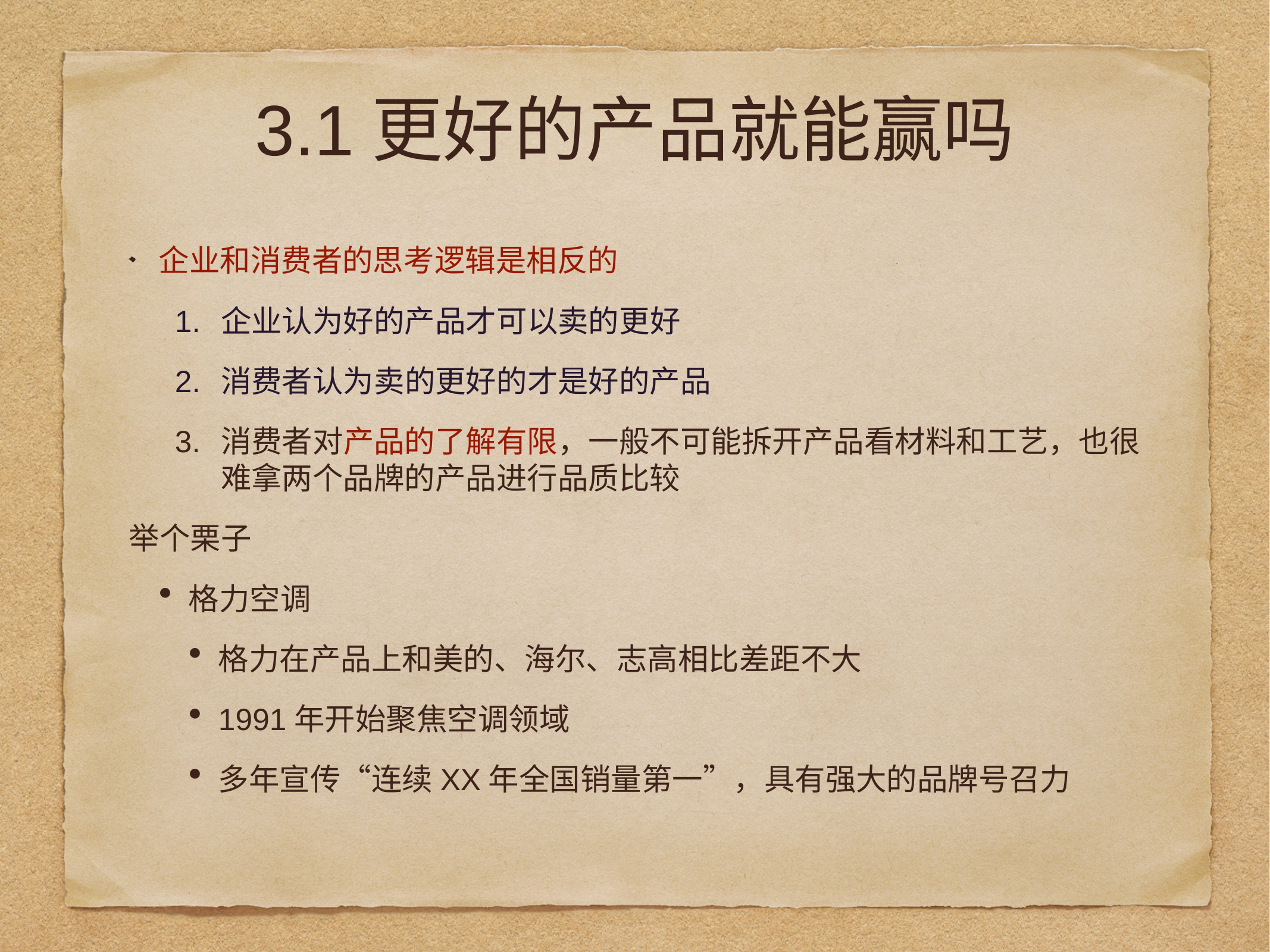

# 3.1更好的产品就能赢吗
企业和消费者的思考逻辑是相反的
企业认为好的产品才可以卖的更好
消费者认为卖的更好的才是好的产品
消费者对产品的了解有限，一般不可能拆开产品看材料和工艺，也很难拿两个品牌的产品进行品质比较
举个栗子
格力空调
格力在产品上和美的、海尔、志高相比差距不大
1991年开始聚焦空调领域
多年宣传“连续XX年全国销量第一”，具有强大的品牌号召力